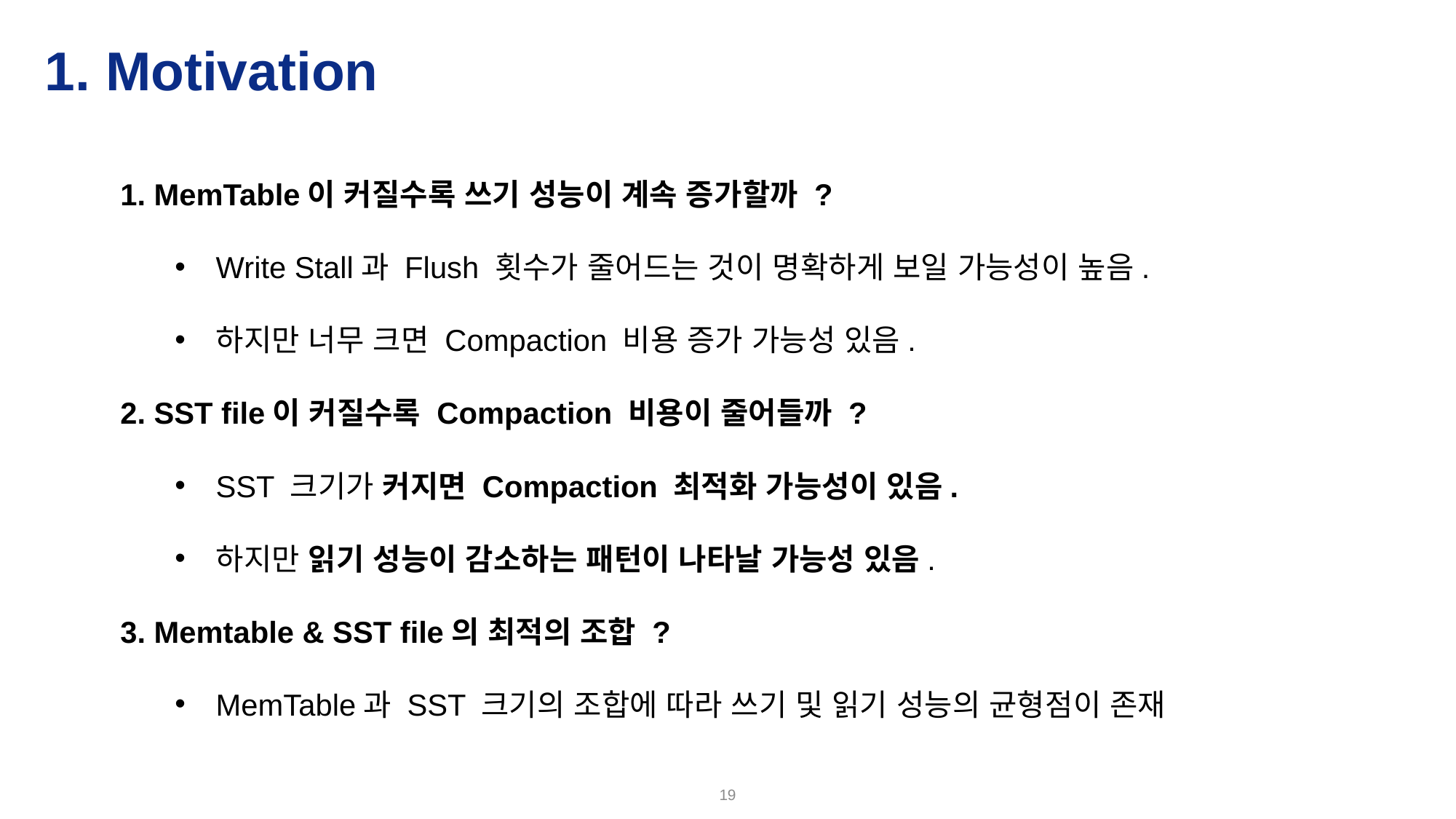

# 1. Motivation
 MemTable이 커질수록 쓰기 성능이 계속 증가할까 ?
Write Stall과 Flush 횟수가 줄어드는 것이 명확하게 보일 가능성이 높음.
하지만 너무 크면 Compaction 비용 증가 가능성 있음.
 SST file이 커질수록 Compaction 비용이 줄어들까 ?
SST 크기가 커지면 Compaction 최적화 가능성이 있음.
하지만 읽기 성능이 감소하는 패턴이 나타날 가능성 있음.
 Memtable & SST file의 최적의 조합 ?
MemTable과 SST 크기의 조합에 따라 쓰기 및 읽기 성능의 균형점이 존재
19